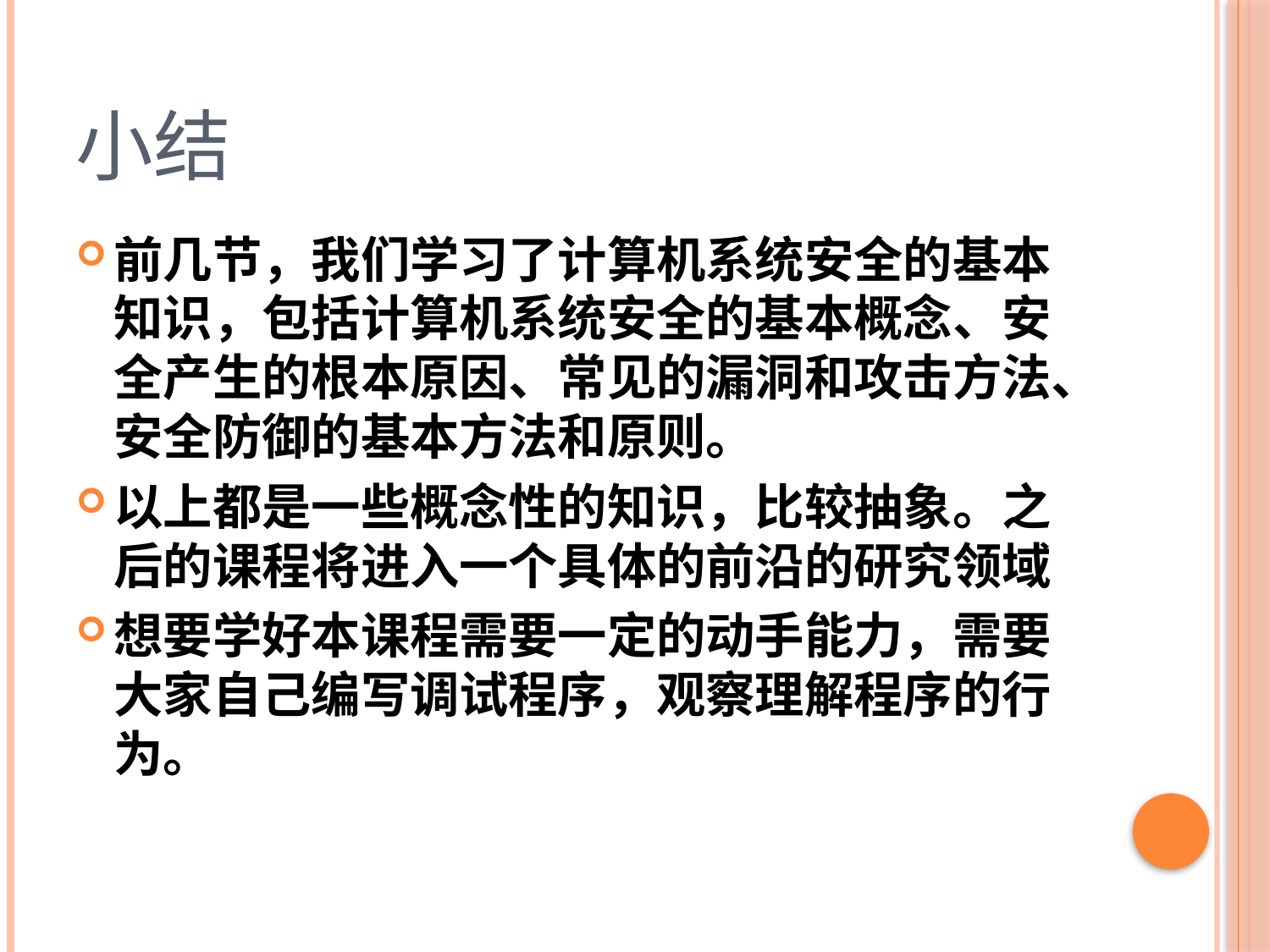

# 小结
前几节，我们学习了计算机系统安全的基本知识，包括计算机系统安全的基本概念、安全产生的根本原因、常见的漏洞和攻击方法、安全防御的基本方法和原则。
以上都是一些概念性的知识，比较抽象。之后的课程将进入一个具体的前沿的研究领域
想要学好本课程需要一定的动手能力，需要大家自己编写调试程序，观察理解程序的行为。